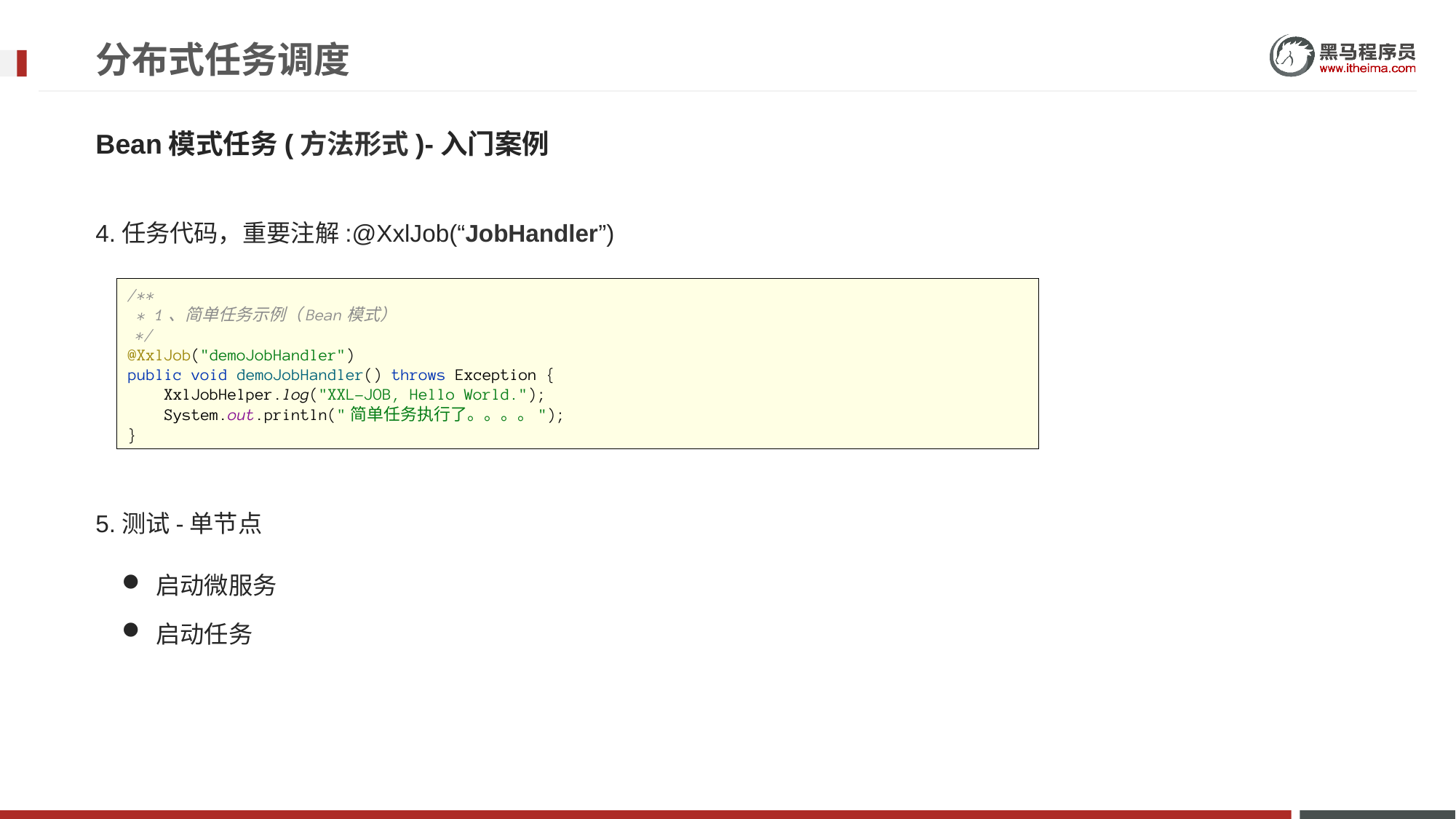

# 分布式任务调度
Bean模式任务(方法形式)-入门案例
4.任务代码，重要注解:@XxlJob(“JobHandler”)
/**
 * 1、简单任务示例（Bean模式）
 */
@XxlJob("demoJobHandler")
public void demoJobHandler() throws Exception {
    XxlJobHelper.log("XXL-JOB, Hello World.");
    System.out.println("简单任务执行了。。。。");
}
5.测试-单节点
启动微服务
启动任务